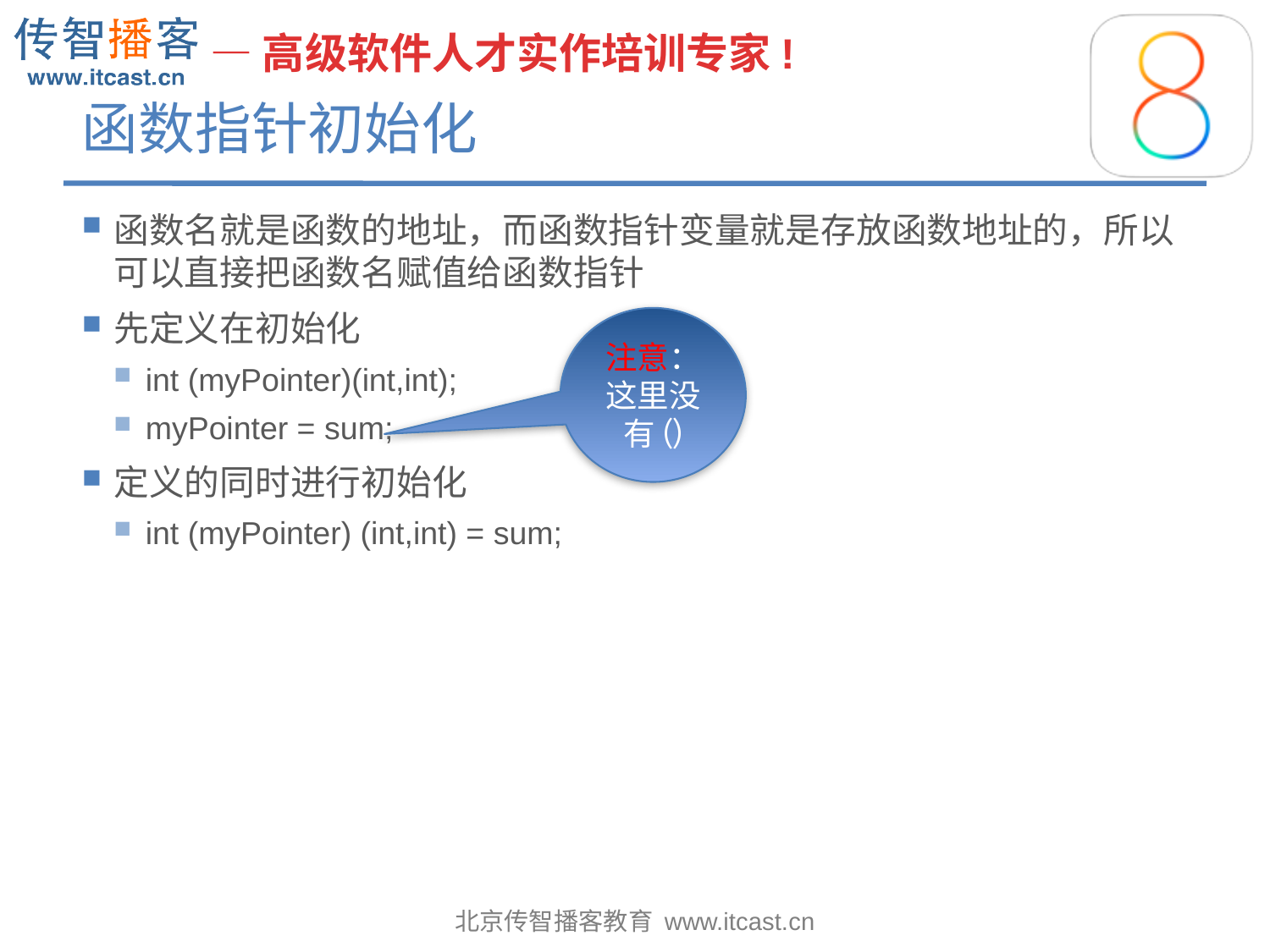

# 函数指针初始化
函数名就是函数的地址，而函数指针变量就是存放函数地址的，所以可以直接把函数名赋值给函数指针
先定义在初始化
int (myPointer)(int,int);
myPointer = sum;
定义的同时进行初始化
int (myPointer) (int,int) = sum;
注意：这里没有()